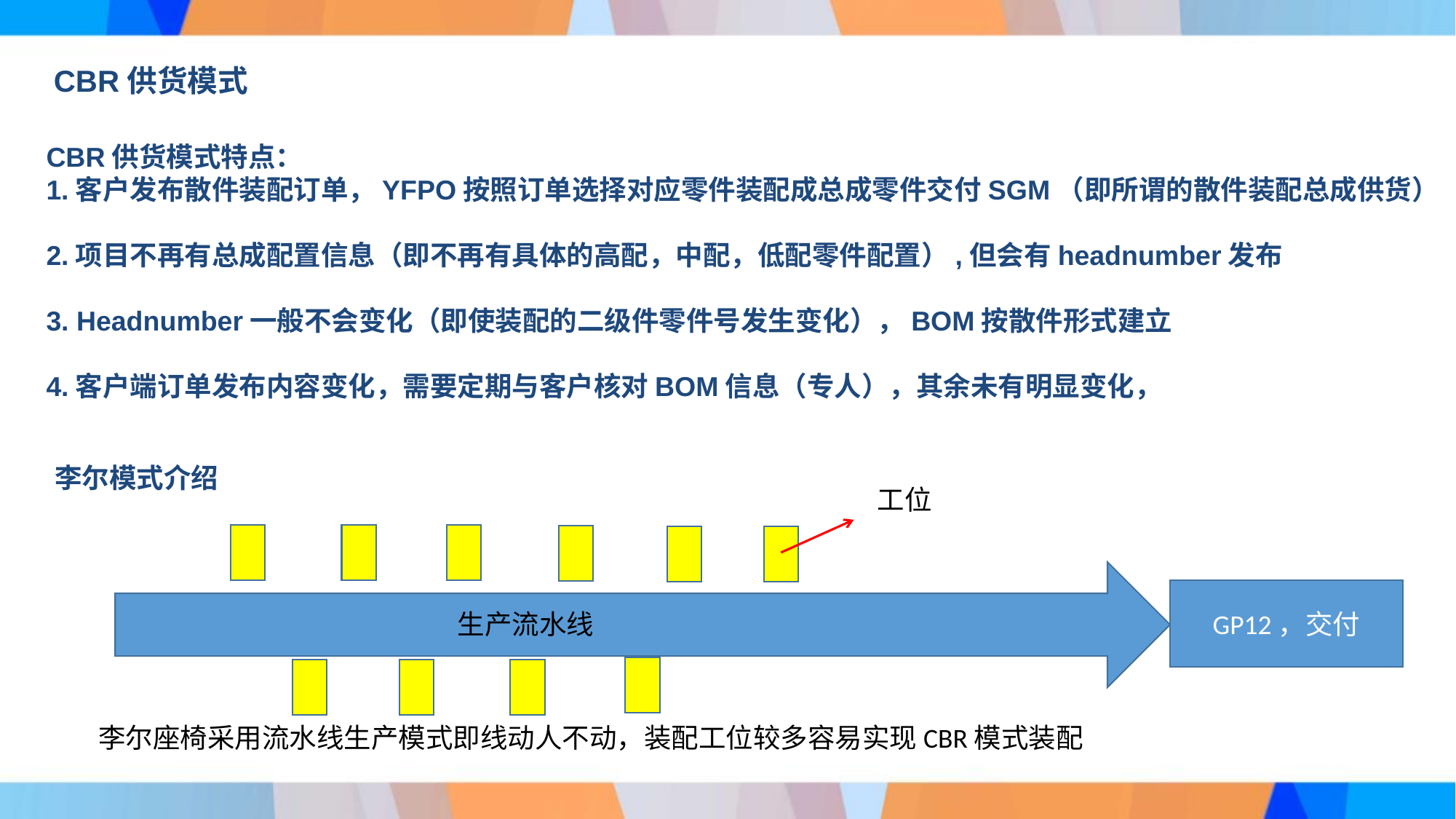

CBR供货模式

CBR供货模式特点：
1.客户发布散件装配订单，YFPO按照订单选择对应零件装配成总成零件交付SGM（即所谓的散件装配总成供货）

2.项目不再有总成配置信息（即不再有具体的高配，中配，低配零件配置）,但会有headnumber发布

3. Headnumber一般不会变化（即使装配的二级件零件号发生变化），BOM按散件形式建立

4.客户端订单发布内容变化，需要定期与客户核对BOM信息（专人），其余未有明显变化，

李尔模式介绍

工位

GP12，交付
生产流水线

李尔座椅采用流水线生产模式即线动人不动，装配工位较多容易实现CBR模式装配